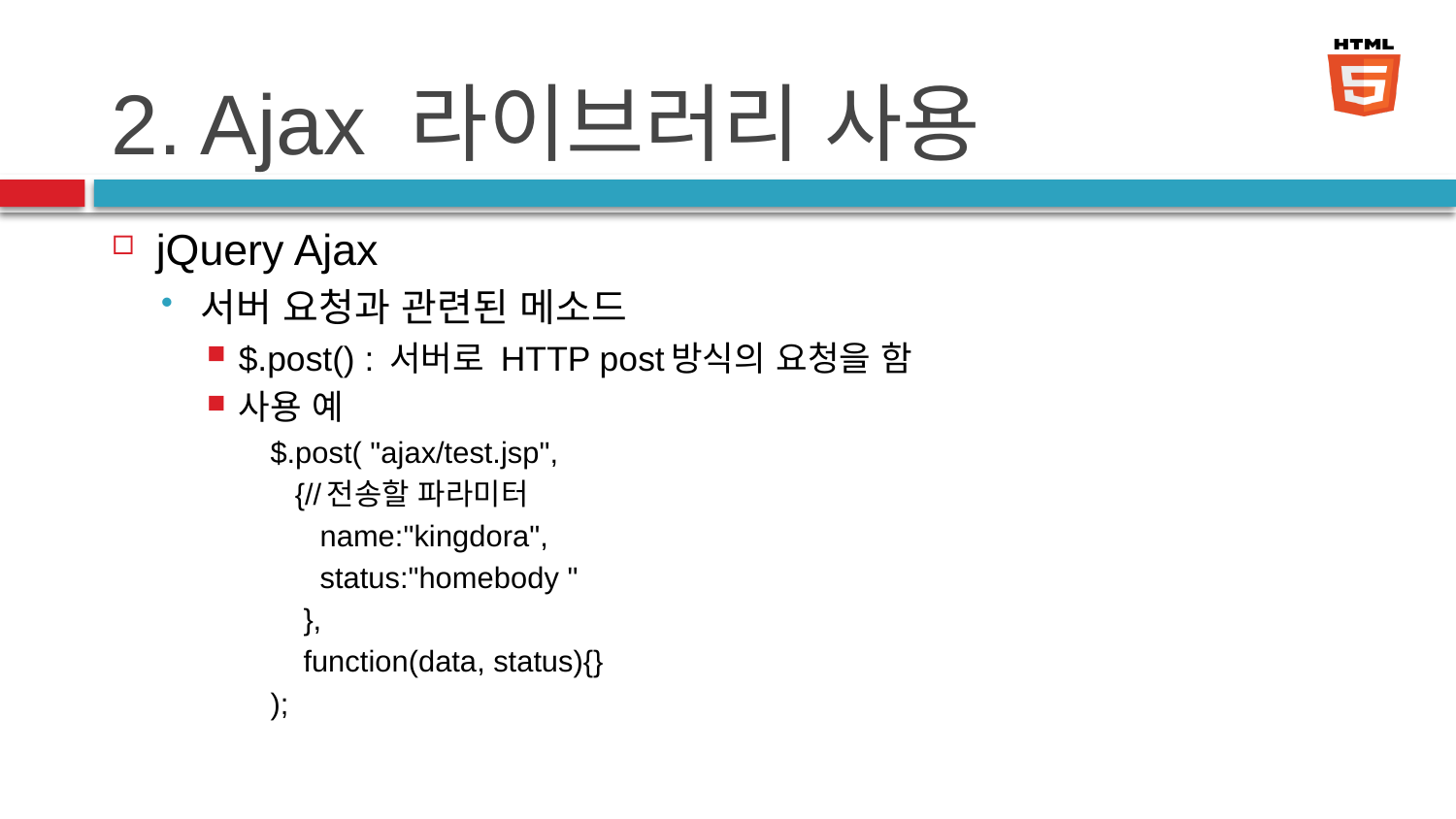

# 2. Ajax 라이브러리 사용
jQuery Ajax
서버 요청과 관련된 메소드
$.post() : 서버로 HTTP post방식의 요청을 함
사용 예
$.post( "ajax/test.jsp",
   {//전송할 파라미터
      name:"kingdora",
      status:"homebody "
    },
    function(data, status){}
);